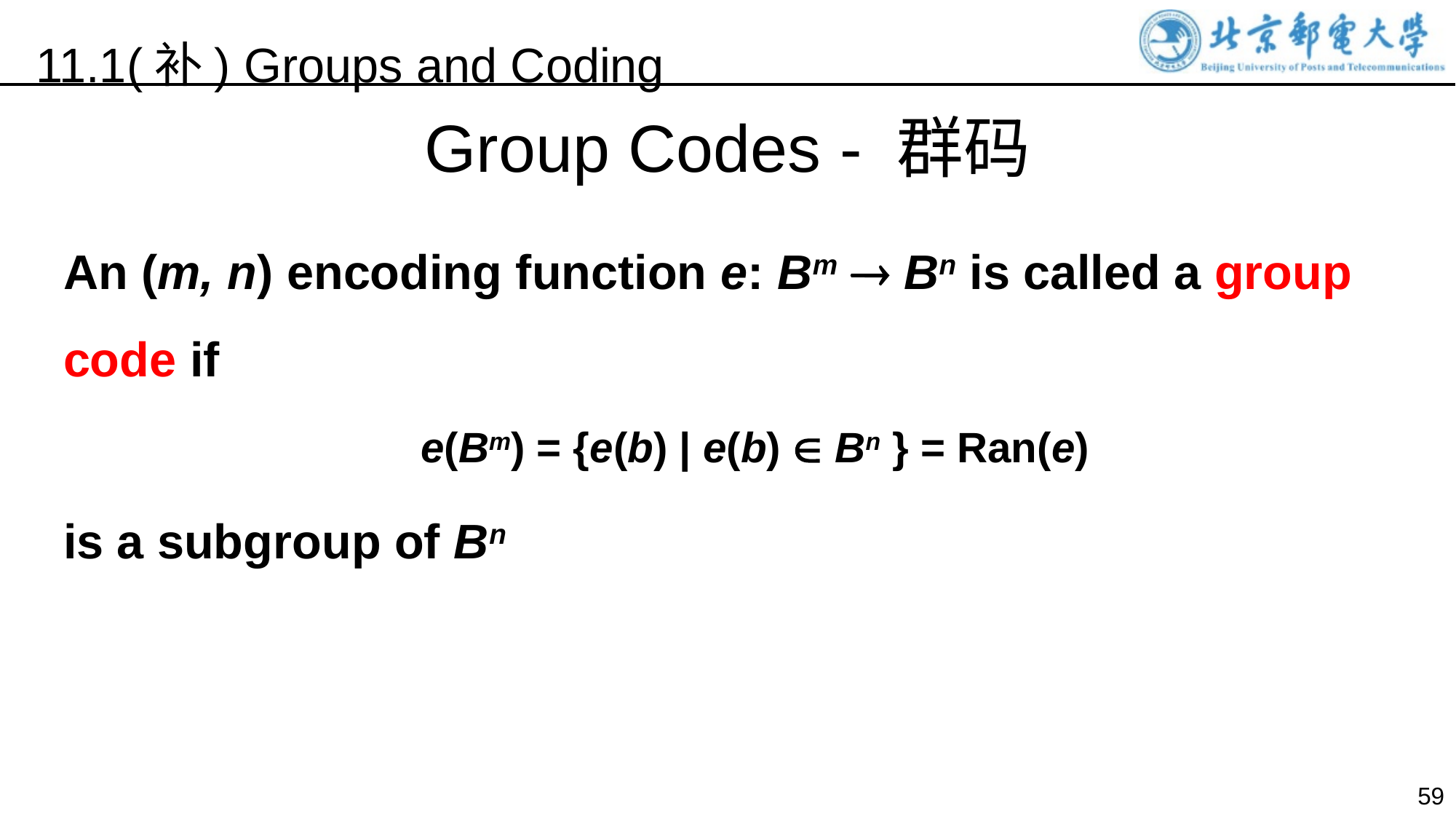

11.1(补) Groups and Coding
Group Codes - 群码
An (m, n) encoding function e: Bm → Bn is called a group code if
e(Bm) = {e(b) | e(b) ∈ Bn } = Ran(e)
is a subgroup of Bn